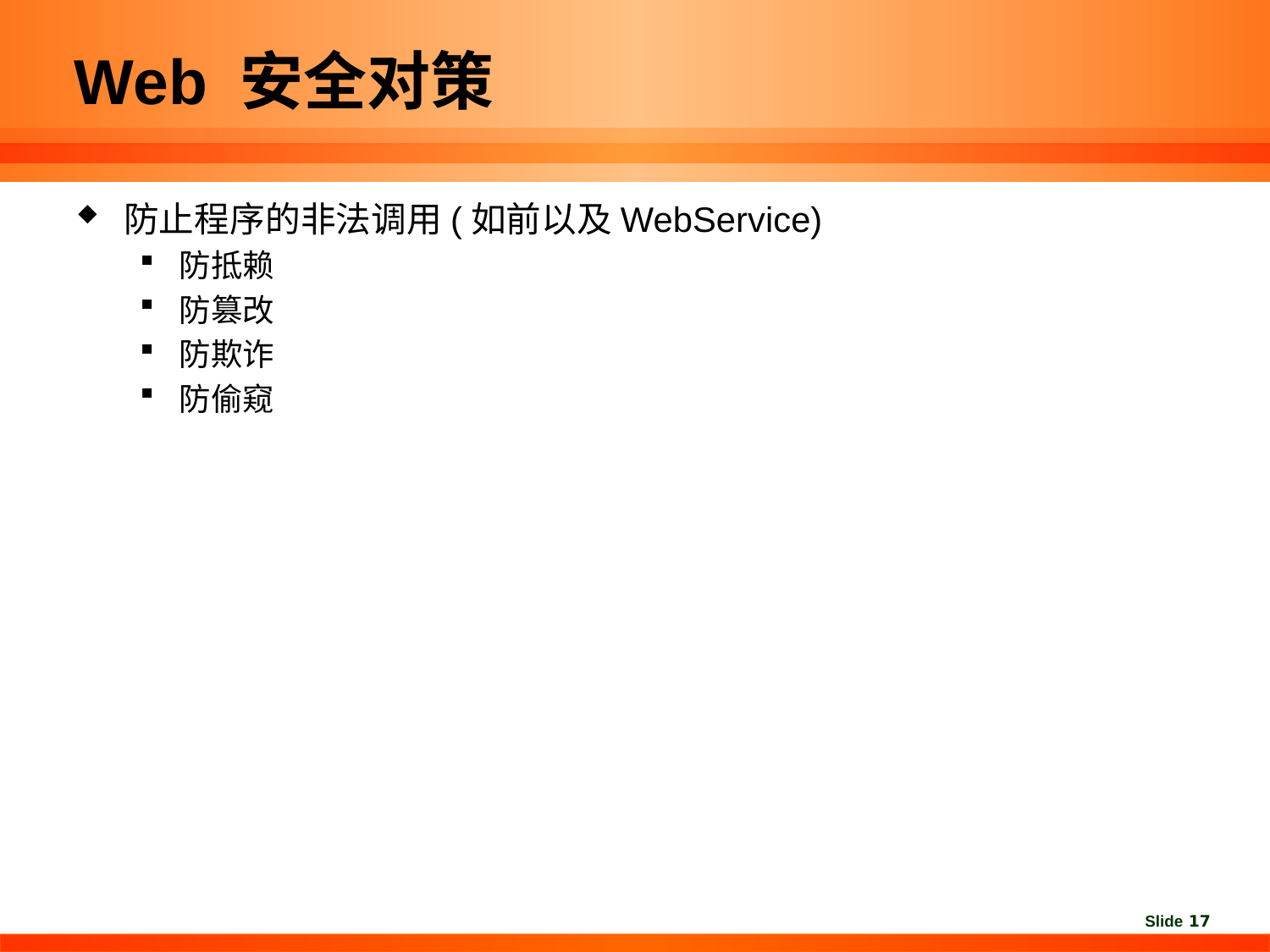

# Web 安全对策
防止程序的非法调用(如前以及WebService)
防抵赖
防篡改
防欺诈
防偷窥